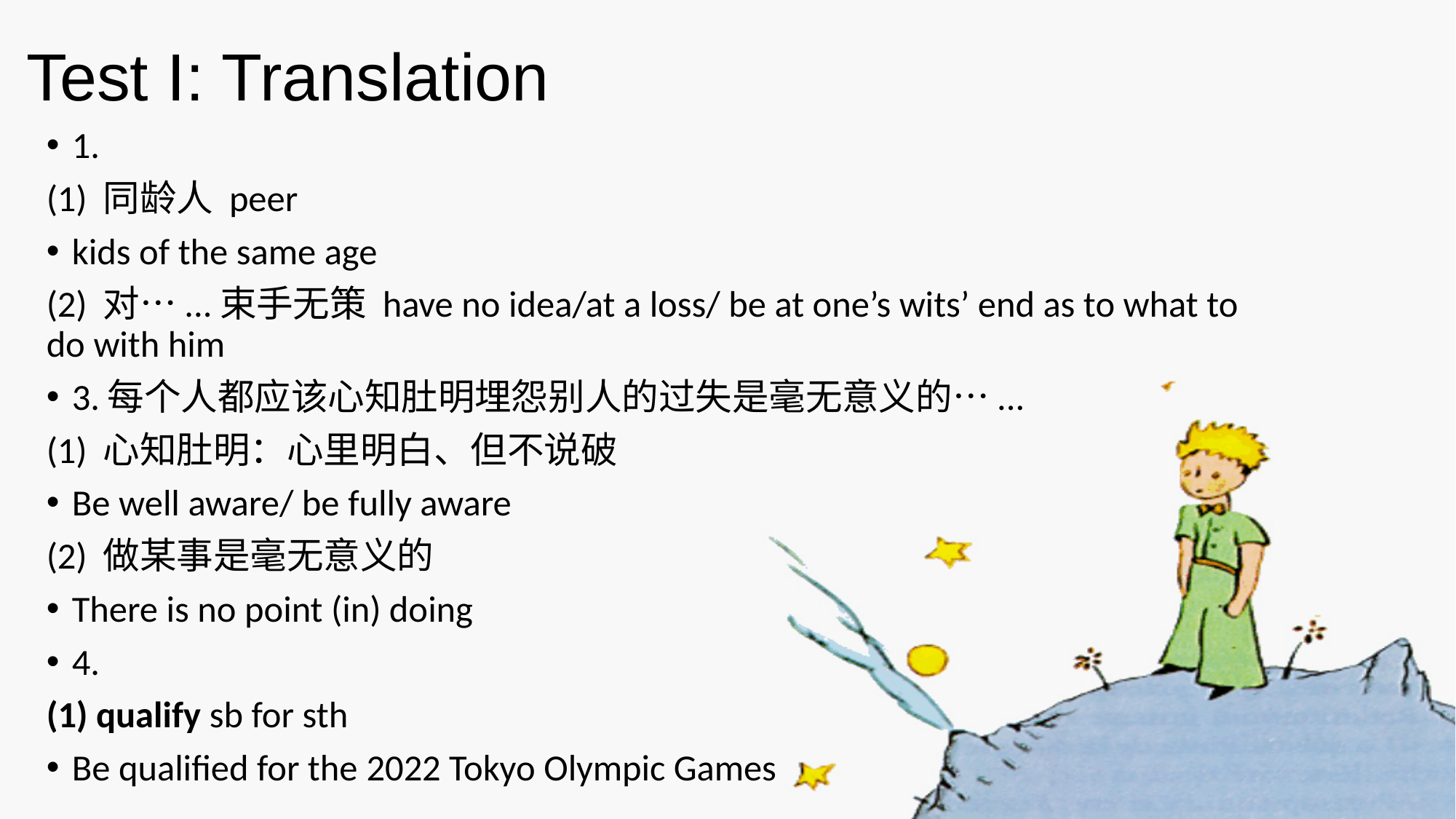

# Test I: Translation
1.
(1) 同龄人 peer
kids of the same age
(2) 对…...束手无策 have no idea/at a loss/ be at one’s wits’ end as to what to do with him
3.每个人都应该心知肚明埋怨别人的过失是毫无意义的…...
(1) 心知肚明：心里明白、但不说破
Be well aware/ be fully aware
(2) 做某事是毫无意义的
There is no point (in) doing
4.
(1) qualify sb for sth
Be qualified for the 2022 Tokyo Olympic Games